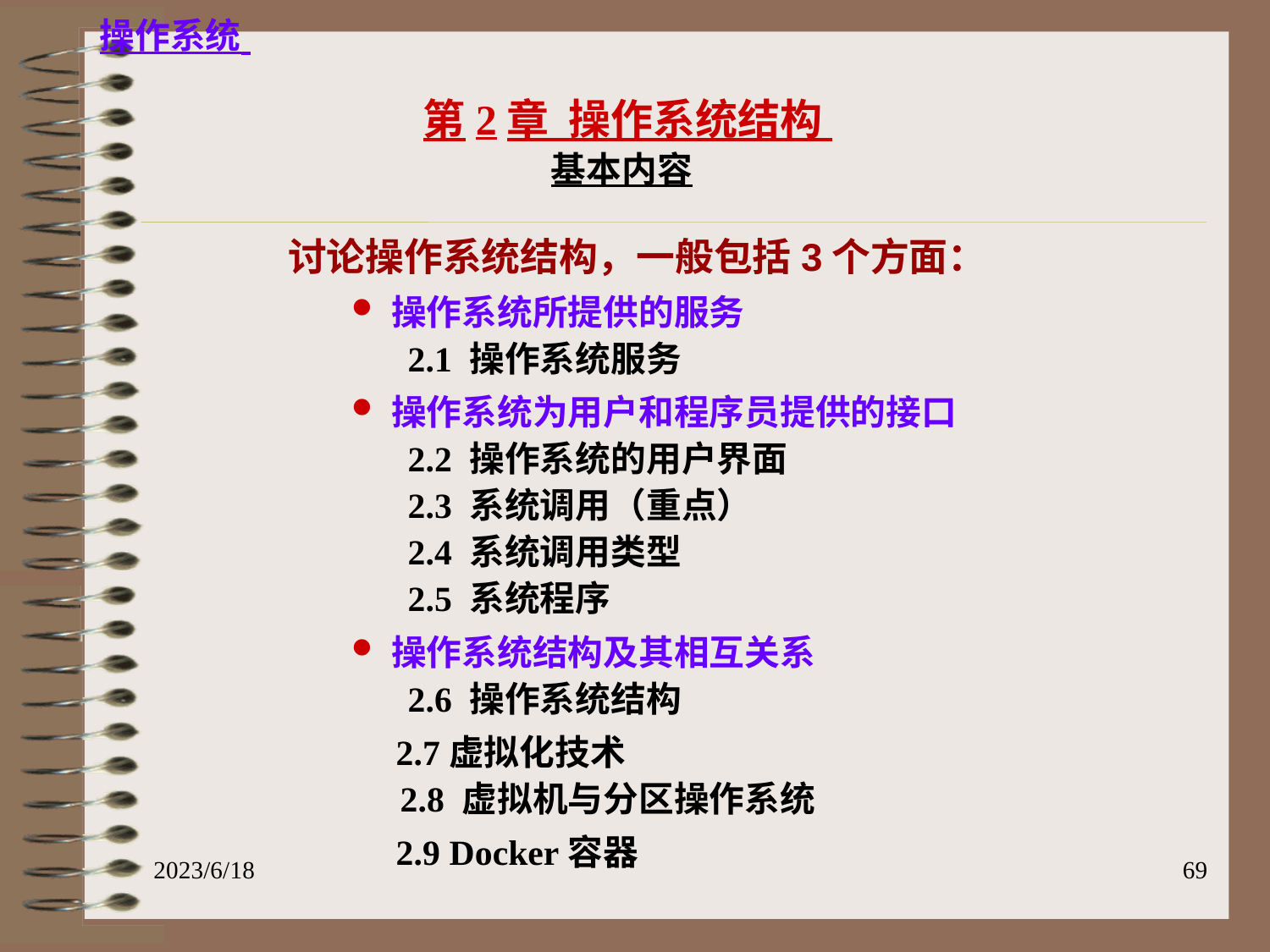

# 基本内容
讨论操作系统结构，一般包括3个方面：
操作系统所提供的服务
 2.1 操作系统服务
操作系统为用户和程序员提供的接口
 2.2 操作系统的用户界面
 2.3 系统调用（重点）
 2.4 系统调用类型
 2.5 系统程序
操作系统结构及其相互关系
 2.6 操作系统结构
     2.7虚拟化技术
     2.8 虚拟机与分区操作系统
     2.9 Docker容器
2023/6/18
69